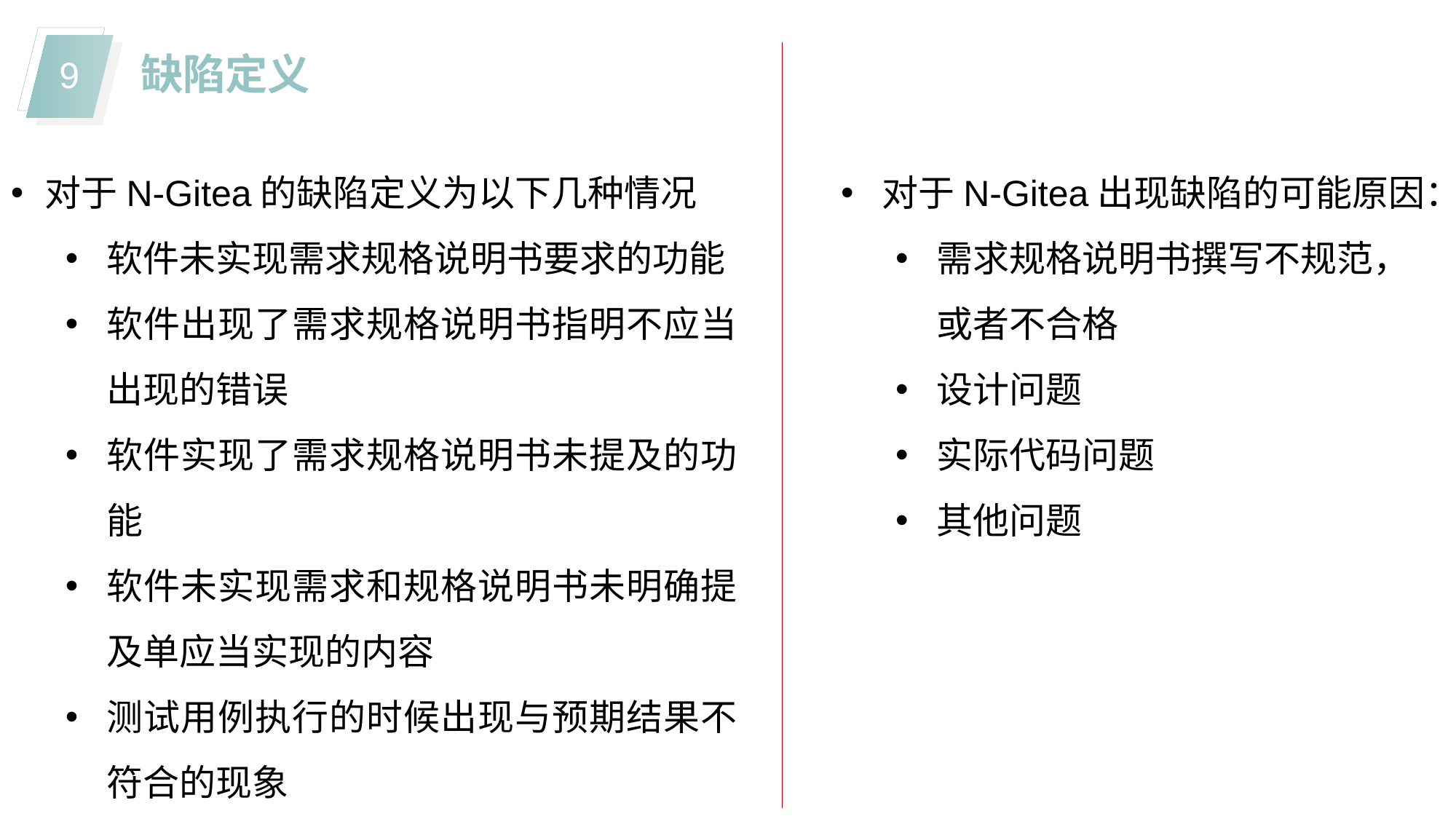

缺陷定义
对于N-Gitea的缺陷定义为以下几种情况
软件未实现需求规格说明书要求的功能
软件出现了需求规格说明书指明不应当出现的错误
软件实现了需求规格说明书未提及的功能
软件未实现需求和规格说明书未明确提及单应当实现的内容
测试用例执行的时候出现与预期结果不符合的现象
对于N-Gitea出现缺陷的可能原因：
需求规格说明书撰写不规范，或者不合格
设计问题
实际代码问题
其他问题